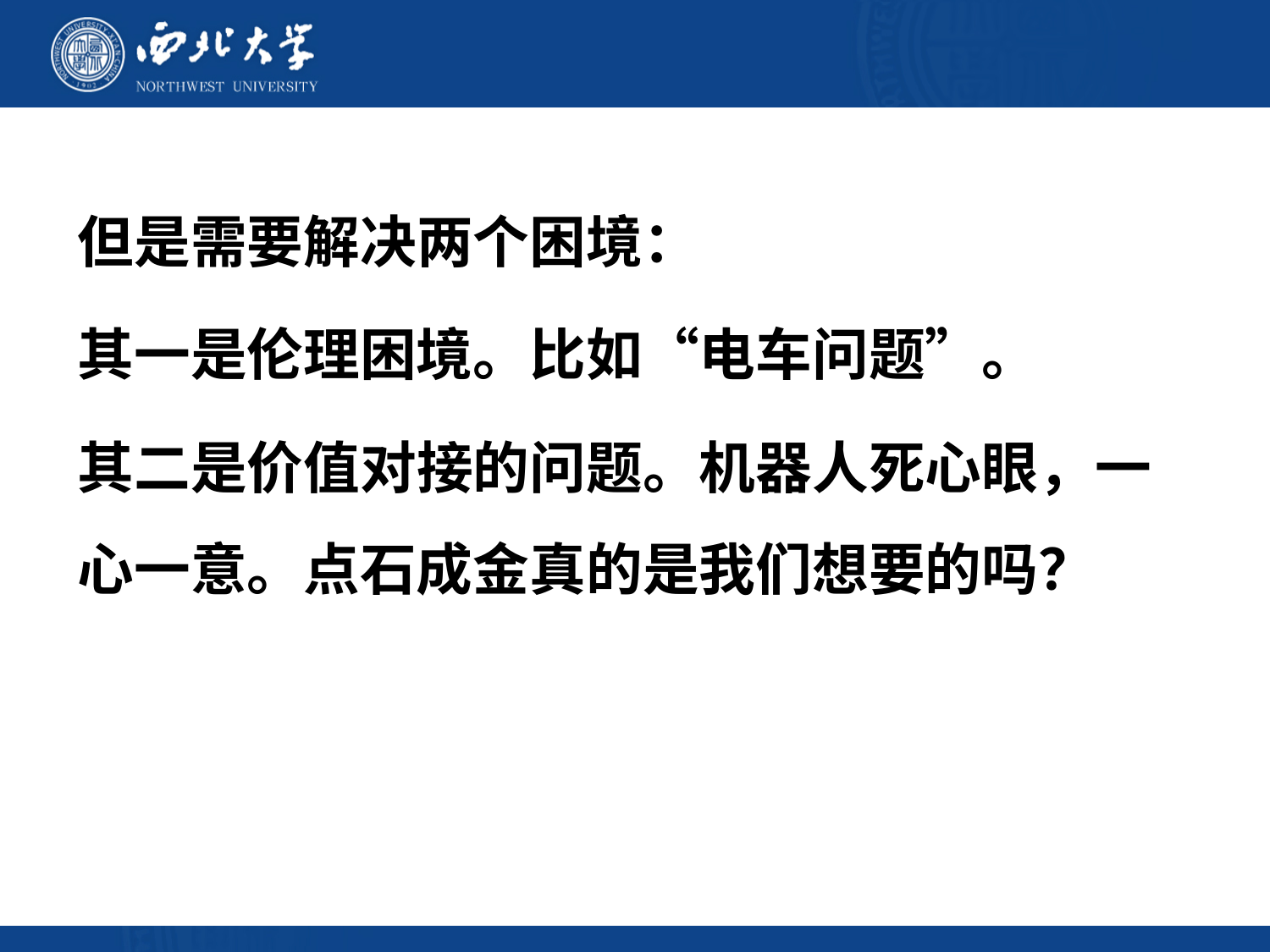

但是需要解决两个困境：
其一是伦理困境。比如“电车问题”。
其二是价值对接的问题。机器人死心眼，一心一意。点石成金真的是我们想要的吗？